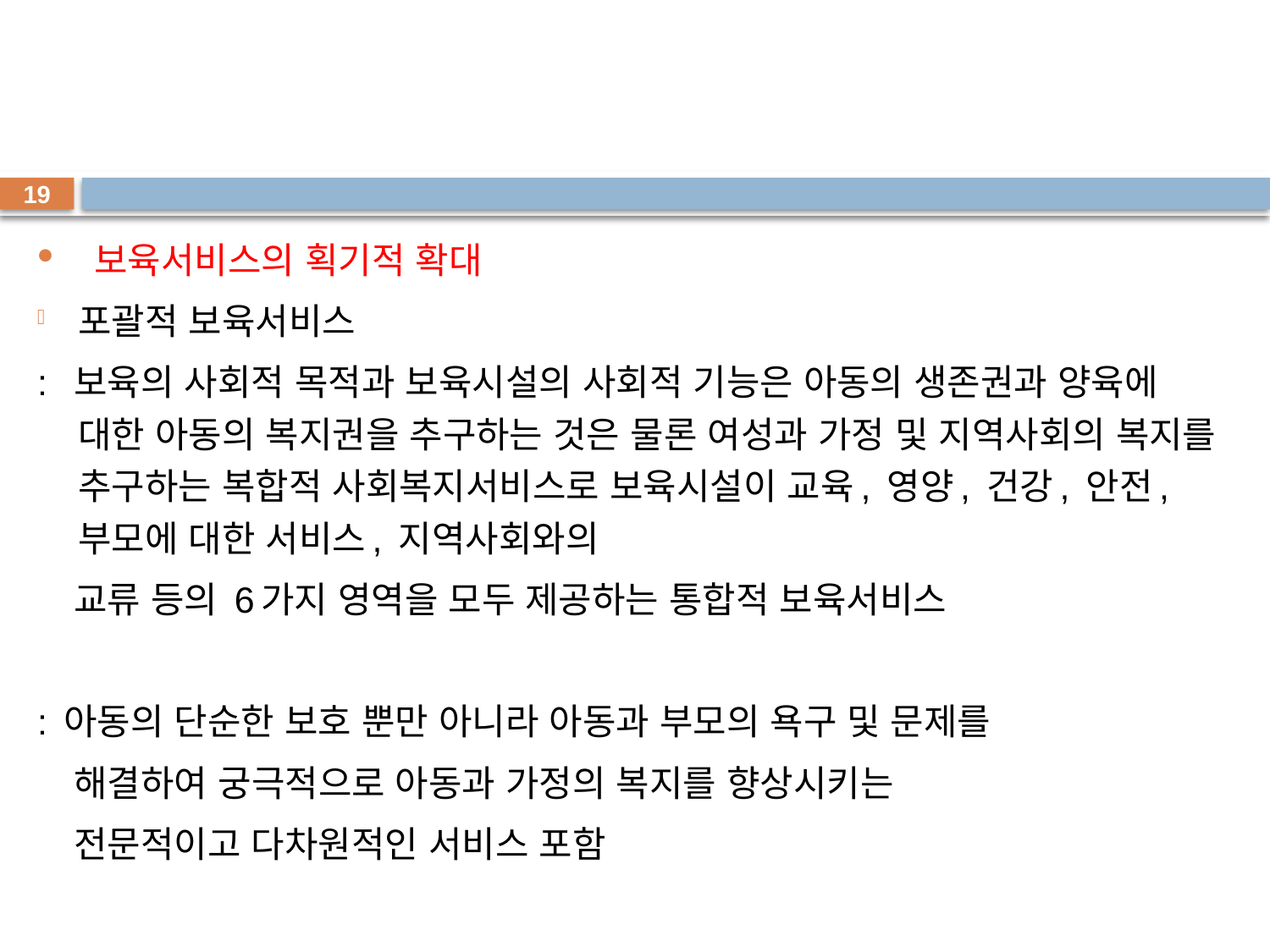

#
19
 보육서비스의 획기적 확대
포괄적 보육서비스
:  보육의 사회적 목적과 보육시설의 사회적 기능은 아동의 생존권과 양육에 대한 아동의 복지권을 추구하는 것은 물론 여성과 가정 및 지역사회의 복지를 추구하는 복합적 사회복지서비스로 보육시설이 교육, 영양, 건강, 안전, 부모에 대한 서비스, 지역사회와의
   교류 등의 6가지 영역을 모두 제공하는 통합적 보육서비스

: 아동의 단순한 보호 뿐만 아니라 아동과 부모의 욕구 및 문제를
   해결하여 궁극적으로 아동과 가정의 복지를 향상시키는
   전문적이고 다차원적인 서비스 포함